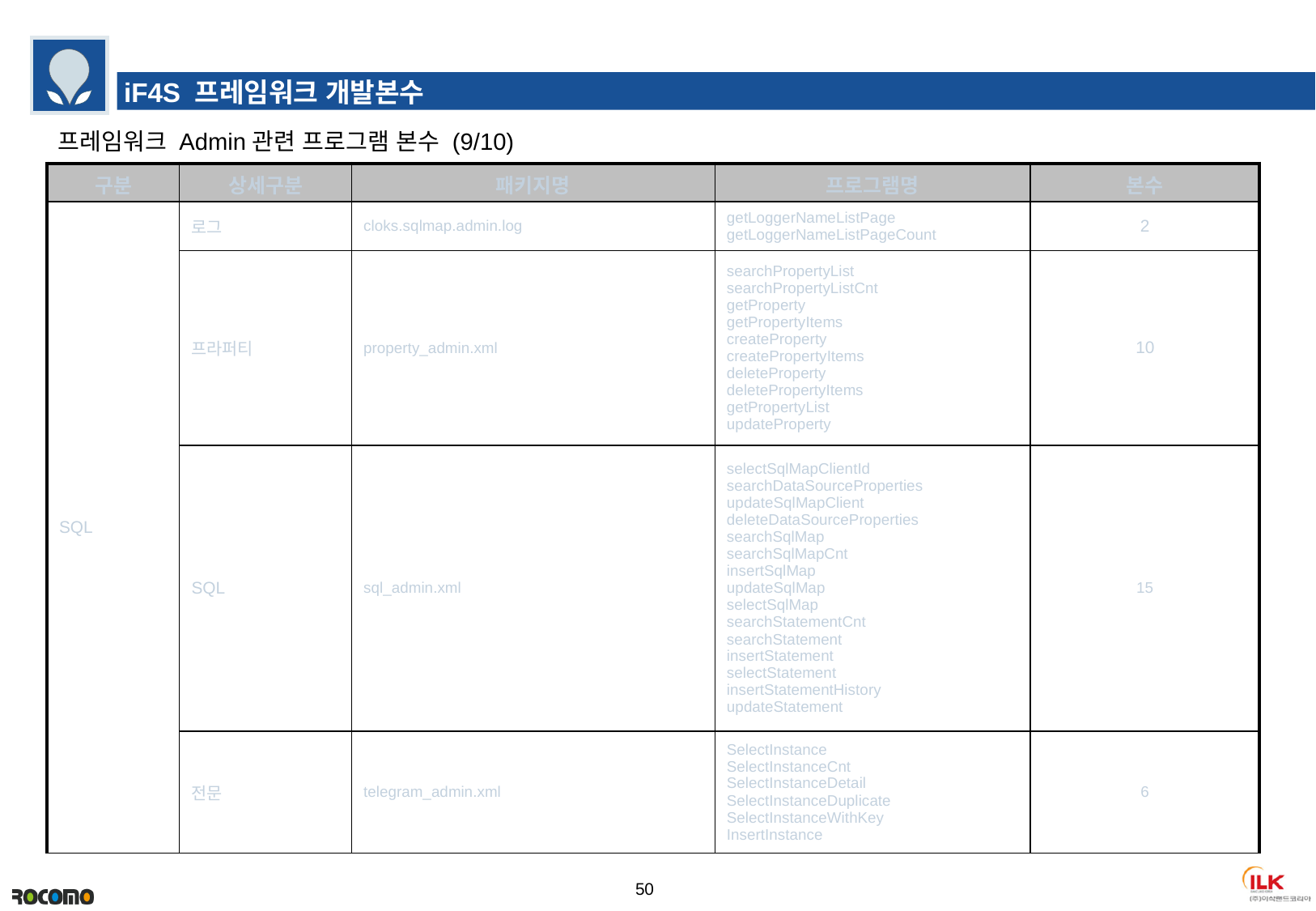

iF4S 프레임워크 개발본수
프레임워크 Admin관련 프로그램 본수 (9/10)
| 구분 | 상세구분 | 패키지명 | 프로그램명 | 본수 |
| --- | --- | --- | --- | --- |
| SQL | 로그 | cloks.sqlmap.admin.log | getLoggerNameListPage getLoggerNameListPageCount | 2 |
|  | 프라퍼티 | property\_admin.xml | searchPropertyList searchPropertyListCnt getProperty getPropertyItems createProperty createPropertyItems deleteProperty deletePropertyItems getPropertyList updateProperty | 10 |
|  | SQL | sql\_admin.xml | selectSqlMapClientId searchDataSourceProperties updateSqlMapClient deleteDataSourceProperties searchSqlMap searchSqlMapCnt insertSqlMap updateSqlMap selectSqlMap searchStatementCnt searchStatement insertStatement selectStatement insertStatementHistory updateStatement | 15 |
|  | 전문 | telegram\_admin.xml | SelectInstance SelectInstanceCnt SelectInstanceDetail SelectInstanceDuplicate SelectInstanceWithKey InsertInstance | 6 |